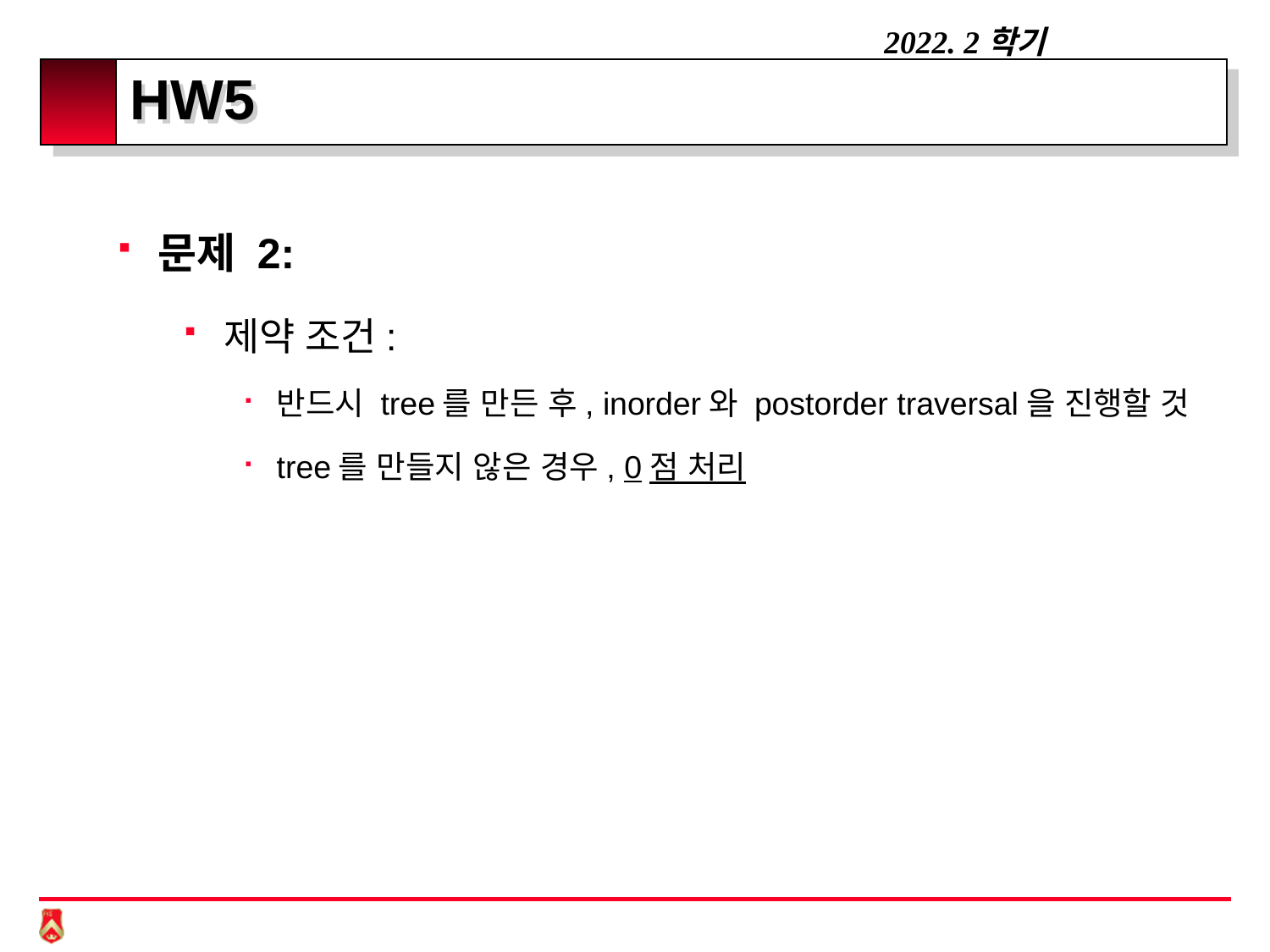

# HW5

문제 2:
제약 조건:
반드시 tree를 만든 후, inorder와 postorder traversal을 진행할 것
tree를 만들지 않은 경우, 0점 처리